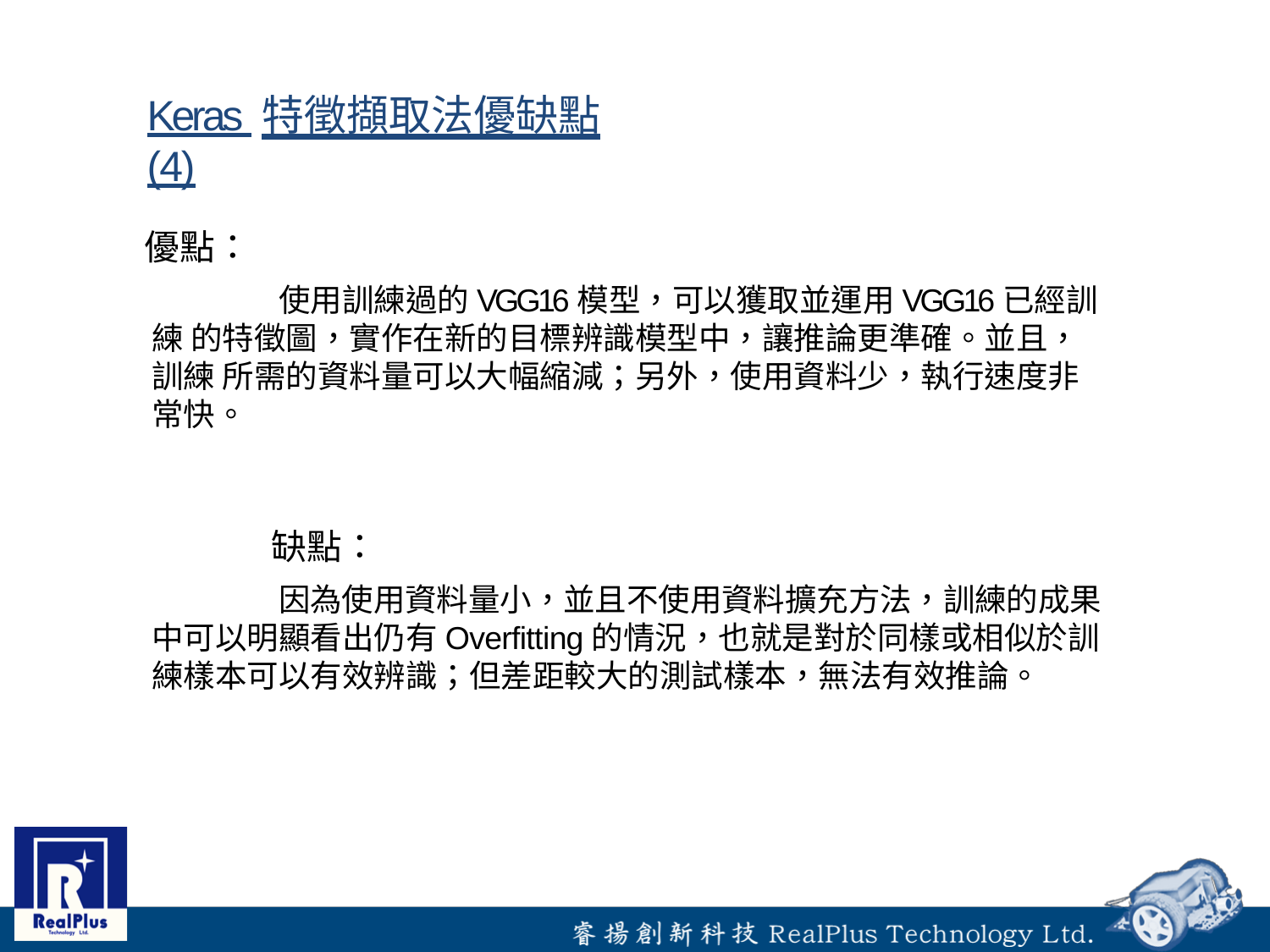

# Keras 特徵擷取法優缺點(4)
優點：
使用訓練過的VGG16模型，可以獲取並運用VGG16已經訓練 的特徵圖，實作在新的目標辨識模型中，讓推論更準確。並且，訓練 所需的資料量可以大幅縮減；另外，使用資料少，執行速度非常快。

缺點：
因為使用資料量小，並且不使用資料擴充方法，訓練的成果 中可以明顯看出仍有Overfitting的情況，也就是對於同樣或相似於訓 練樣本可以有效辨識；但差距較大的測試樣本，無法有效推論。